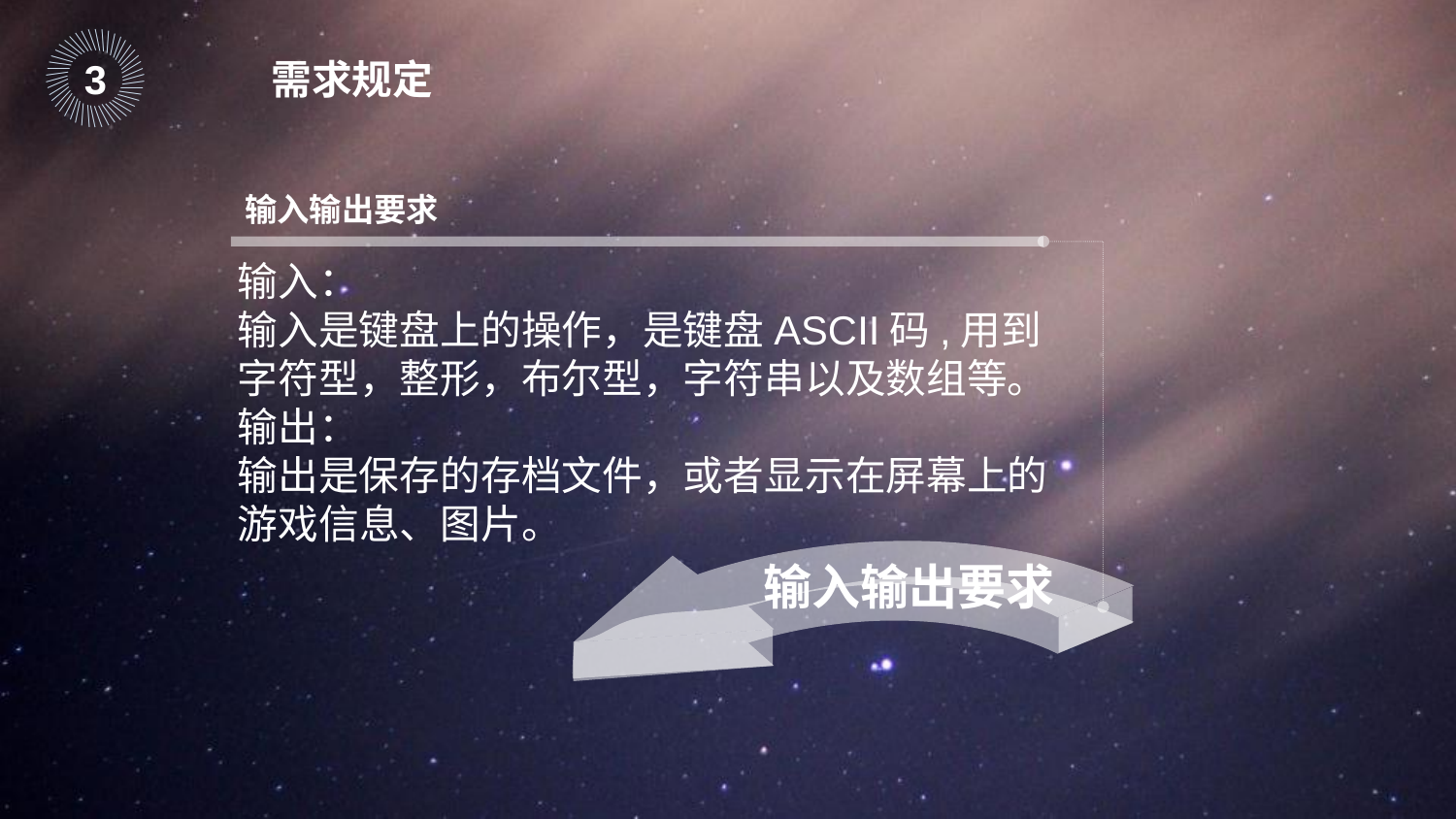

｜
｜
｜
｜
｜
｜
｜
｜
｜
｜
｜
｜
｜
｜
｜
｜
｜
｜
｜
｜
｜
｜
｜
｜
｜
｜
｜
｜
｜
｜
｜
｜
｜
｜
｜
｜
｜
｜
｜
｜
｜
｜
｜
｜
｜
｜
3
需求规定
输入输出要求

输入：
输入是键盘上的操作，是键盘ASCII码,用到字符型，整形，布尔型，字符串以及数组等。
输出：
输出是保存的存档文件，或者显示在屏幕上的游戏信息、图片。

输入输出要求